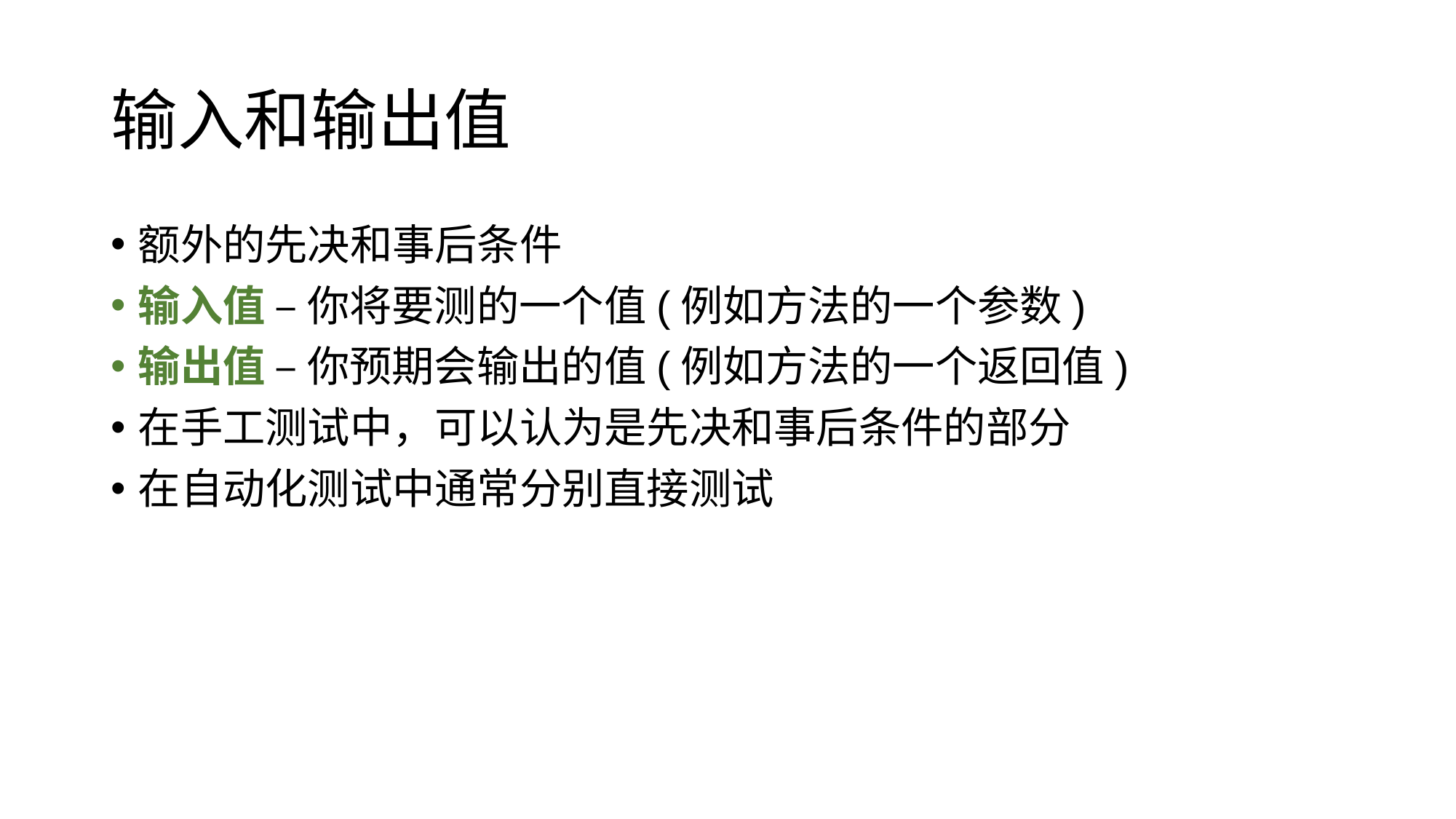

# 输入和输出值
额外的先决和事后条件
输入值 – 你将要测的一个值(例如方法的一个参数)
输出值 – 你预期会输出的值(例如方法的一个返回值)
在手工测试中，可以认为是先决和事后条件的部分
在自动化测试中通常分别直接测试